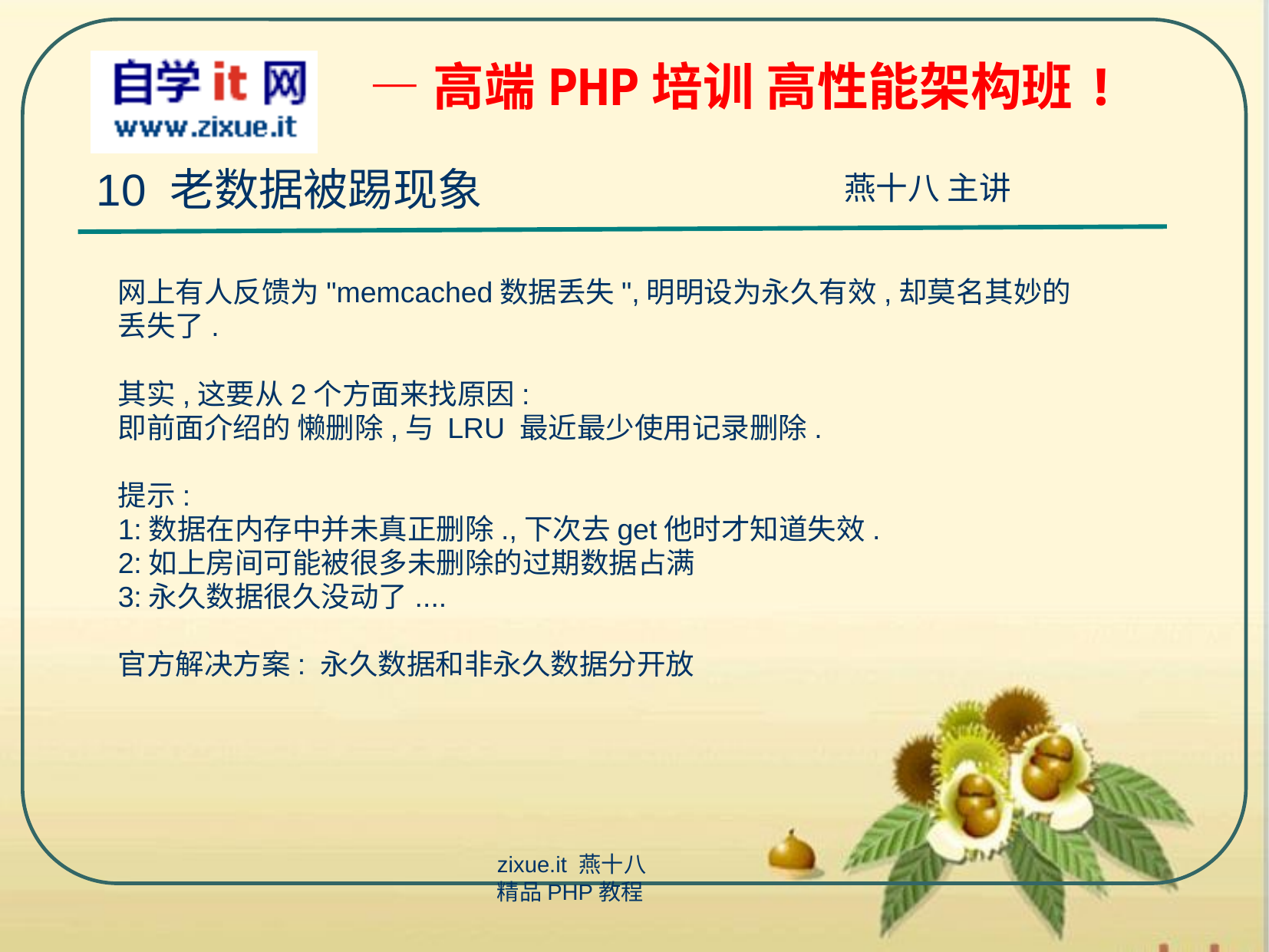

10 老数据被踢现象
网上有人反馈为"memcached数据丢失",明明设为永久有效,却莫名其妙的丢失了.

其实,这要从2个方面来找原因:
即前面介绍的 懒删除,与 LRU 最近最少使用记录删除.

提示:
1:数据在内存中并未真正删除.,下次去get他时才知道失效.
2:如上房间可能被很多未删除的过期数据占满
3:永久数据很久没动了....

官方解决方案: 永久数据和非永久数据分开放

zixue.it 燕十八
精品PHP教程